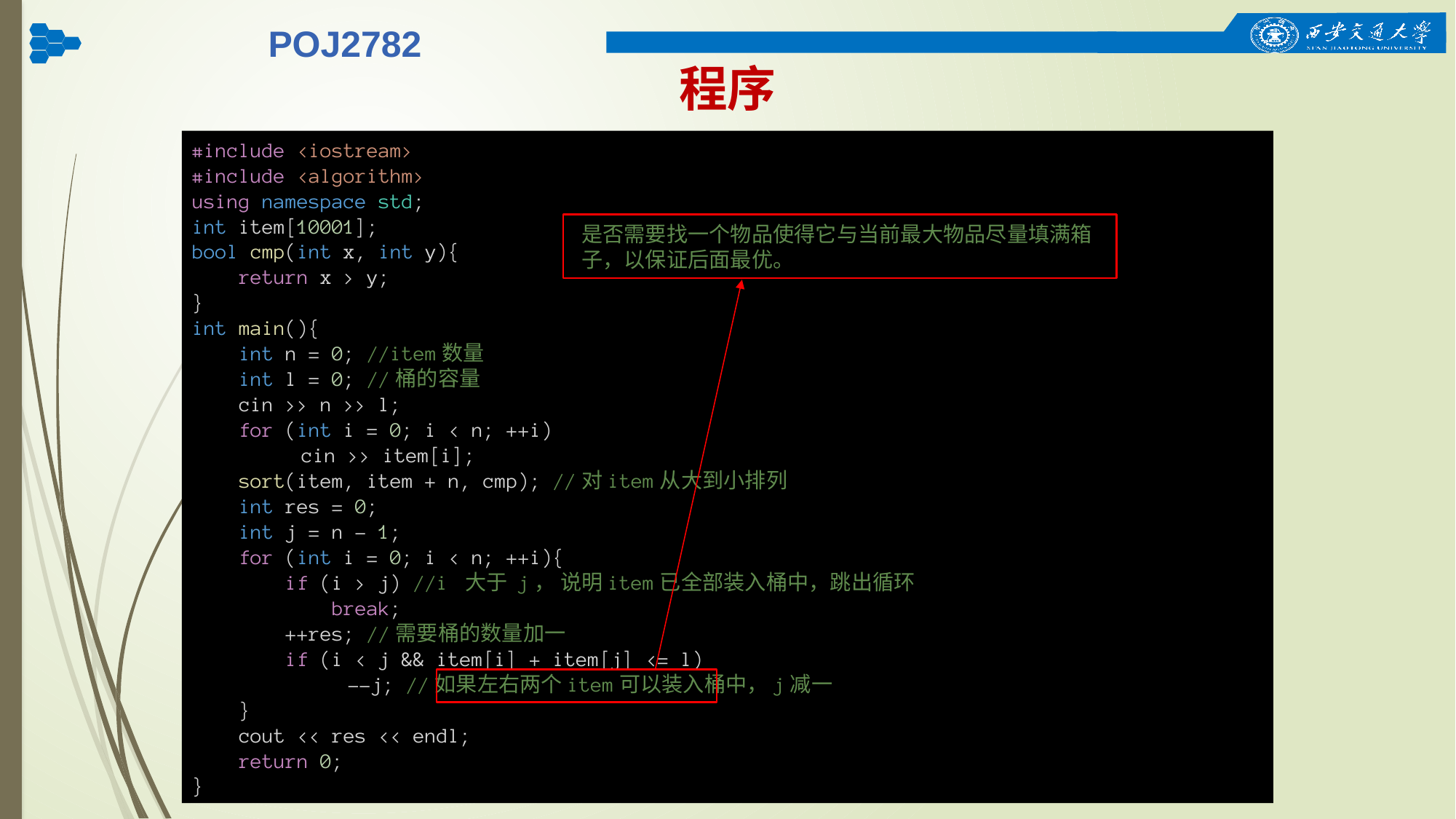

POJ2782

程序
#include <iostream>
#include <algorithm>
using namespace std;
int item[10001];
bool cmp(int x, int y){
    return x > y;
}
int main(){
    int n = 0; //item数量
    int l = 0; //桶的容量
    cin >> n >> l;
    for (int i = 0; i < n; ++i)
    	cin >> item[i];
    sort(item, item + n, cmp); //对item从大到小排列
    int res = 0;
    int j = n - 1;
    for (int i = 0; i < n; ++i){
        if (i > j) //i 大于 j， 说明item已全部装入桶中，跳出循环
            break;
        ++res; //需要桶的数量加一
        if (i < j && item[i] + item[j] <= l)
	    --j; //如果左右两个item可以装入桶中，j减一
    }
    cout << res << endl;
    return 0;
}

是否需要找一个物品使得它与当前最大物品尽量填满箱子，以保证后面最优。